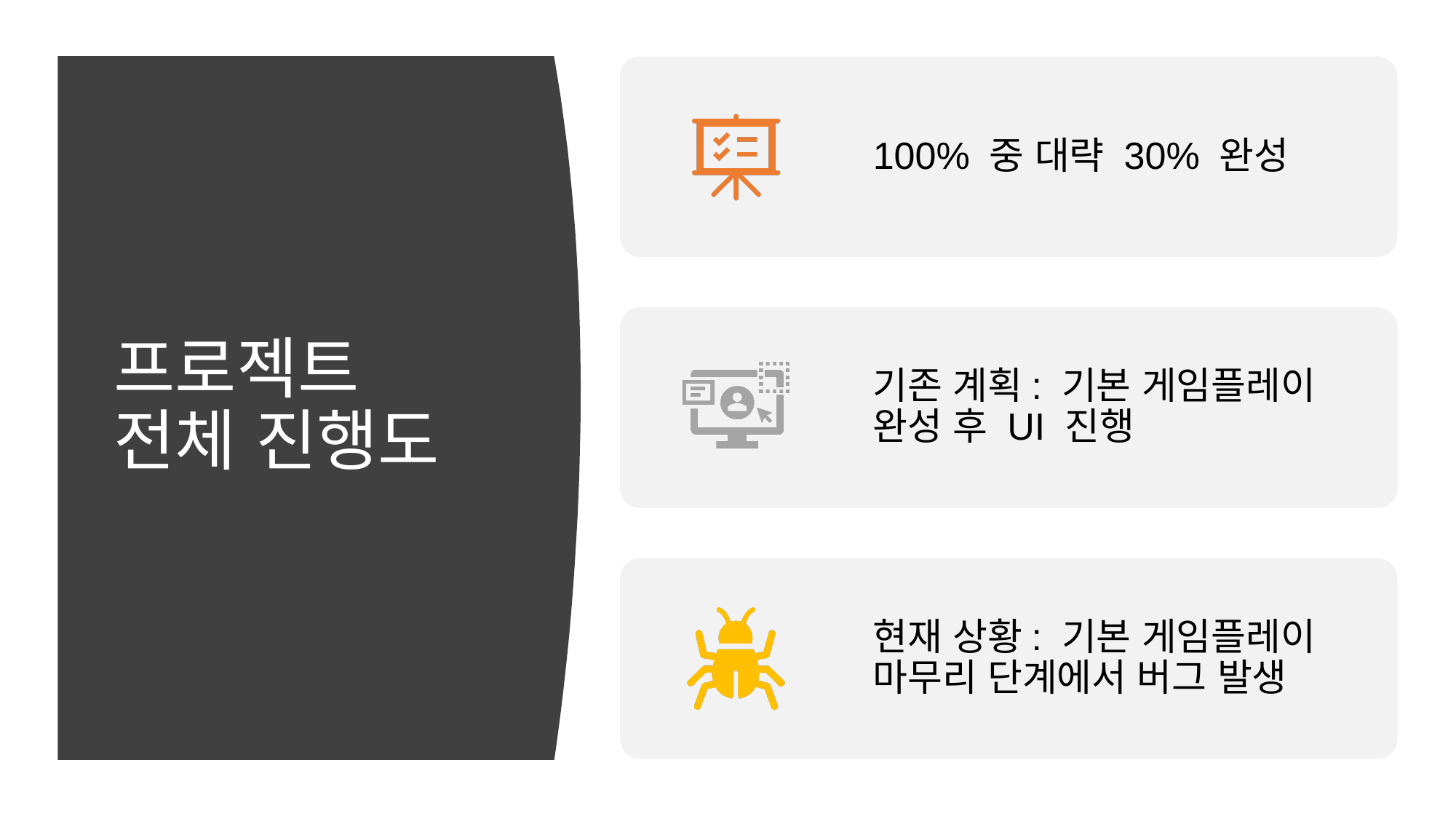

100% 중 대략 30% 완성
기존 계획: 기본 게임플레이 완성 후 UI 진행
현재 상황: 기본 게임플레이 마무리 단계에서 버그 발생

# 프로젝트 전체 진행도